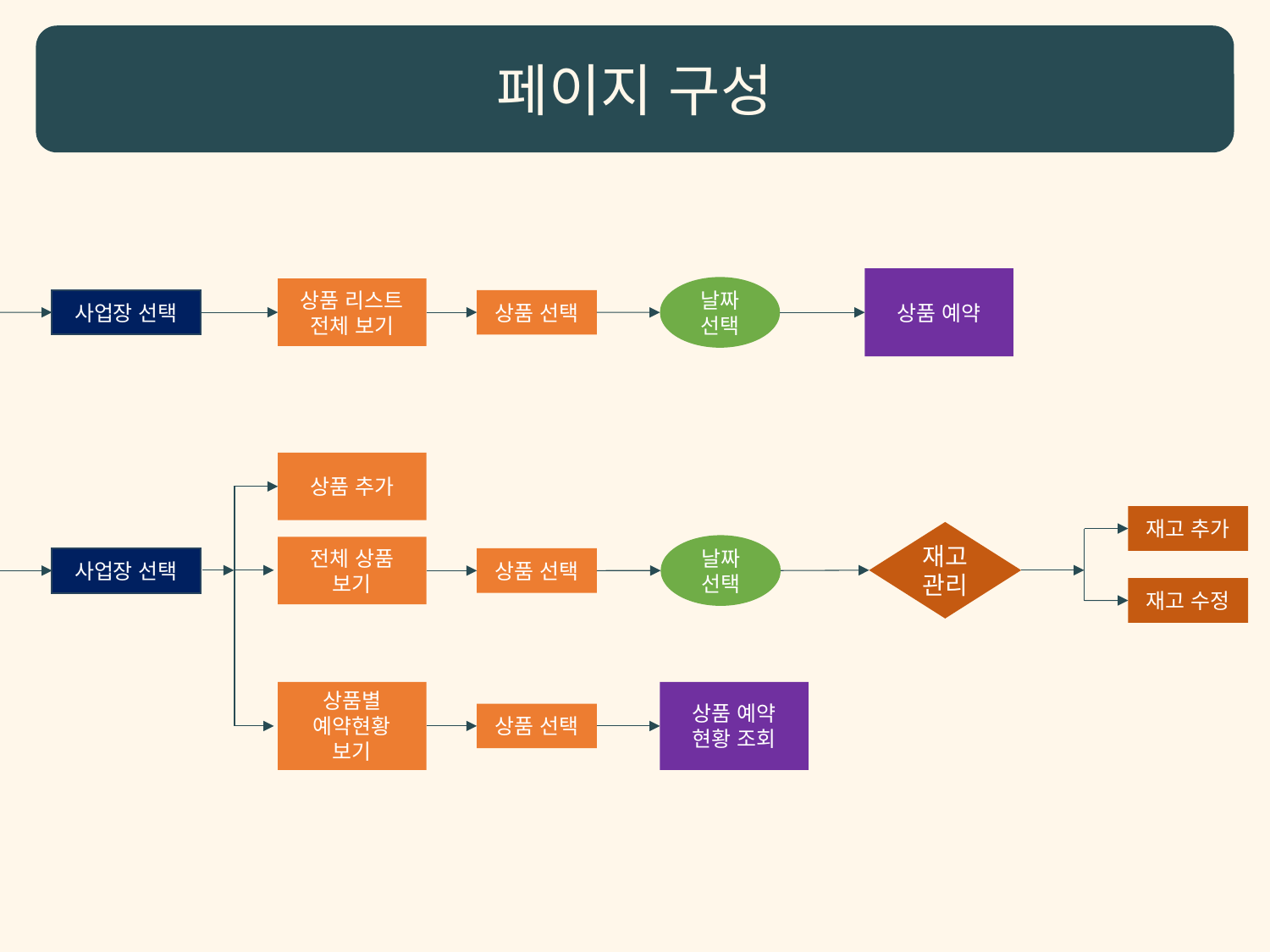

페이지 구성
상품 예약
날짜 선택
상품 리스트 전체 보기
사업장 선택
상품 선택
상품 추가
재고 추가
재고 관리
날짜 선택
전체 상품 보기
사업장 선택
상품 선택
재고 수정
상품별 예약현황
보기
상품 예약 현황 조회
상품 선택